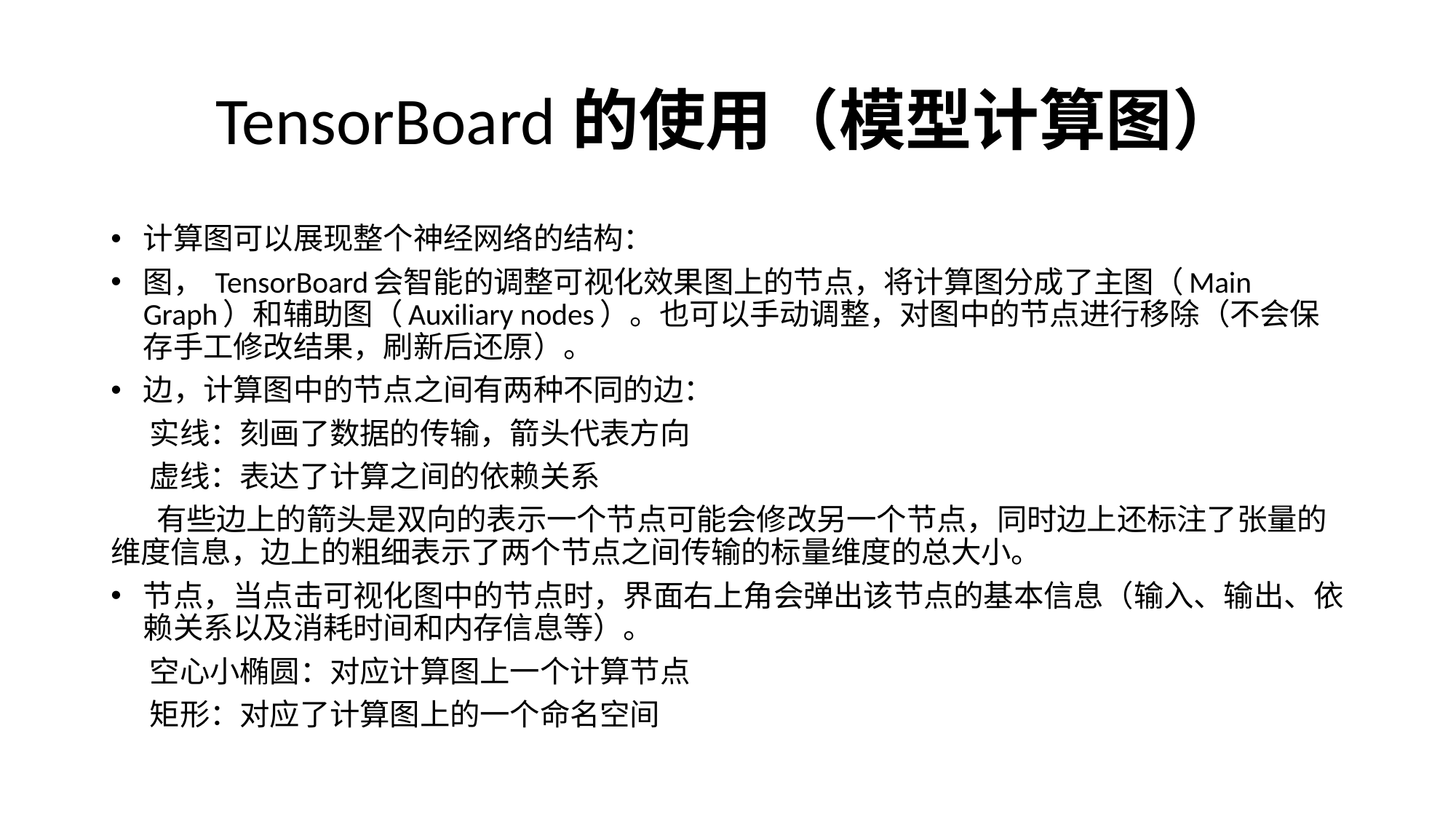

# TensorBoard的使用（模型计算图）
计算图可以展现整个神经网络的结构：
图， TensorBoard会智能的调整可视化效果图上的节点，将计算图分成了主图（Main Graph）和辅助图（Auxiliary nodes）。也可以手动调整，对图中的节点进行移除（不会保存手工修改结果，刷新后还原）。
边，计算图中的节点之间有两种不同的边：
     实线：刻画了数据的传输，箭头代表方向
     虚线：表达了计算之间的依赖关系
      有些边上的箭头是双向的表示一个节点可能会修改另一个节点，同时边上还标注了张量的维度信息，边上的粗细表示了两个节点之间传输的标量维度的总大小。
节点，当点击可视化图中的节点时，界面右上角会弹出该节点的基本信息（输入、输出、依赖关系以及消耗时间和内存信息等）。
     空心小椭圆：对应计算图上一个计算节点
     矩形：对应了计算图上的一个命名空间